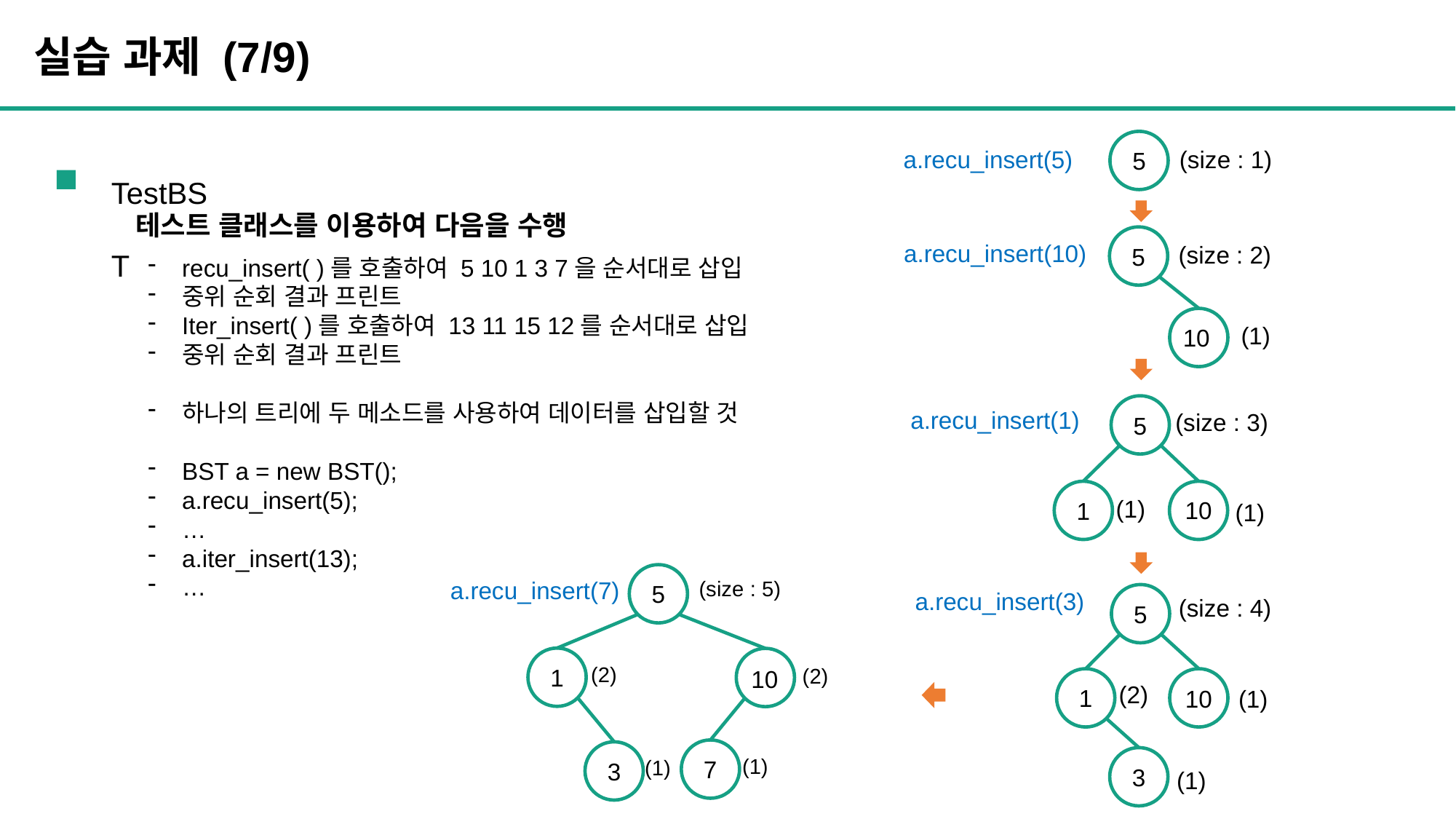

실습 과제 (7/9)
5
(size : 1)
TestBST
a.recu_insert(5)

테스트 클래스를 이용하여 다음을 수행
5

10
(size : 2)
(1)
a.recu_insert(10)
recu_insert( )를 호출하여 5 10 1 3 7을 순서대로 삽입
중위 순회 결과 프린트
Iter_insert( )를 호출하여 13 11 15 12를 순서대로 삽입
중위 순회 결과 프린트

하나의 트리에 두 메소드를 사용하여 데이터를 삽입할 것

BST a = new BST();
a.recu_insert(5);
…
a.iter_insert(13);
…

5
1

10
(size : 3)
(1)
(1)
a.recu_insert(1)

5
1

10

3
7
(size : 5)
(2)
(2)
(1)
(1)
a.recu_insert(7)
a.recu_insert(3)
5
1

10
3
(size : 4)
(2)
(1)
(1)